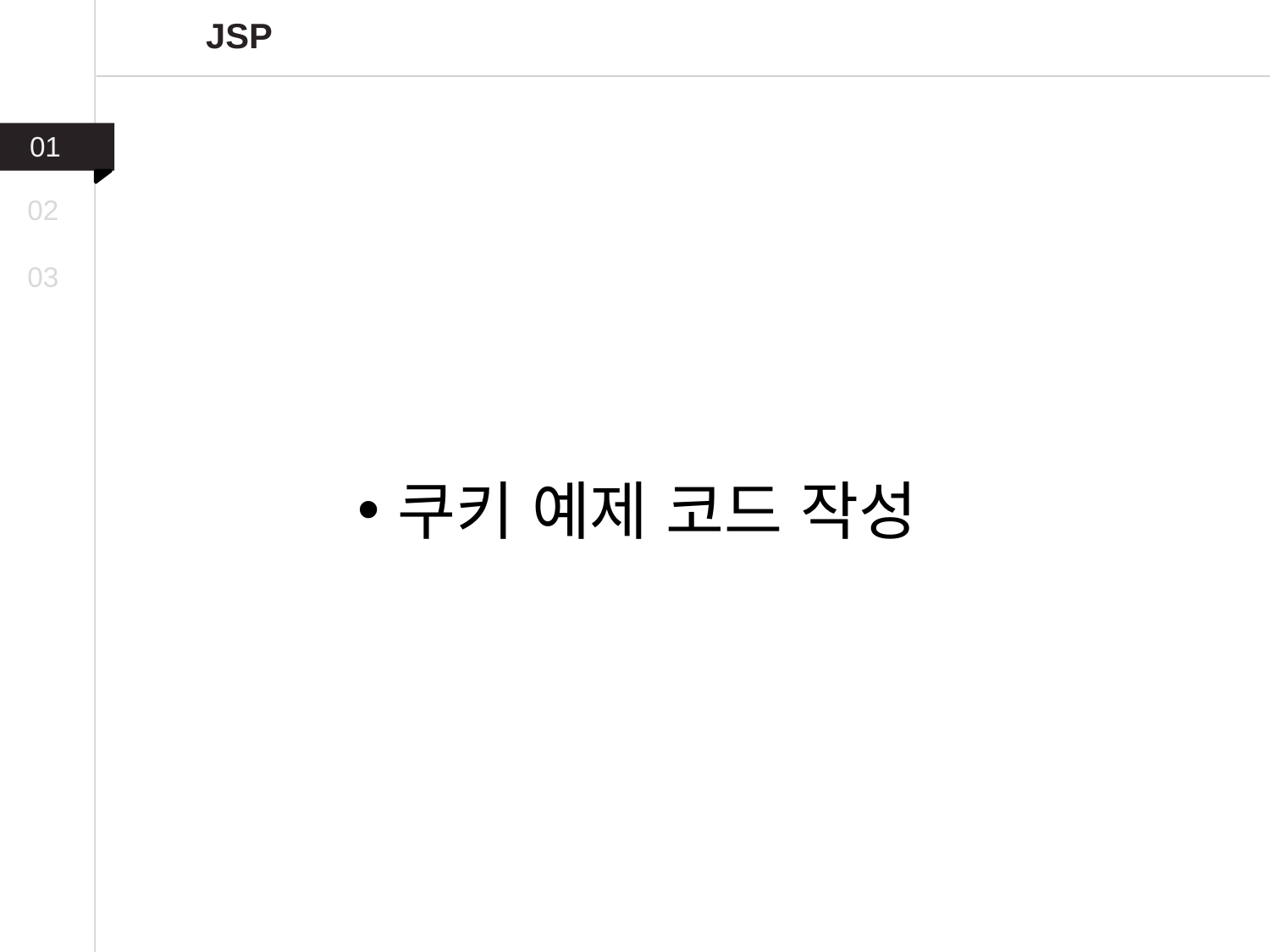

JSP
01

02
03
쿠키 예제 코드 작성